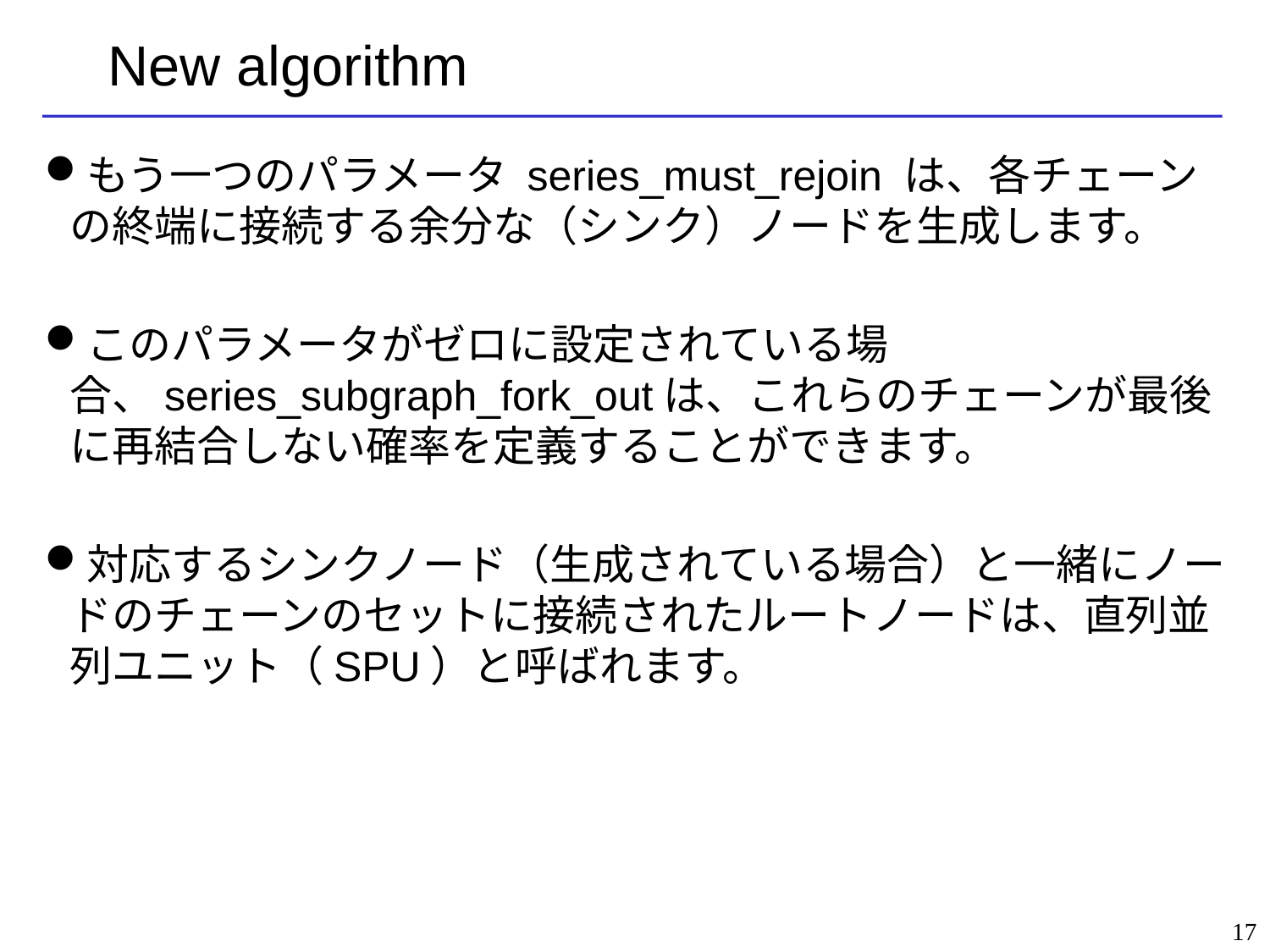

# New algorithm
もう一つのパラメータ series_must_rejoin は、各チェーンの終端に接続する余分な（シンク）ノードを生成します。

このパラメータがゼロに設定されている場合、series_subgraph_fork_outは、これらのチェーンが最後に再結合しない確率を定義することができます。

対応するシンクノード（生成されている場合）と一緒にノードのチェーンのセットに接続されたルートノードは、直列並列ユニット（SPU）と呼ばれます。

17